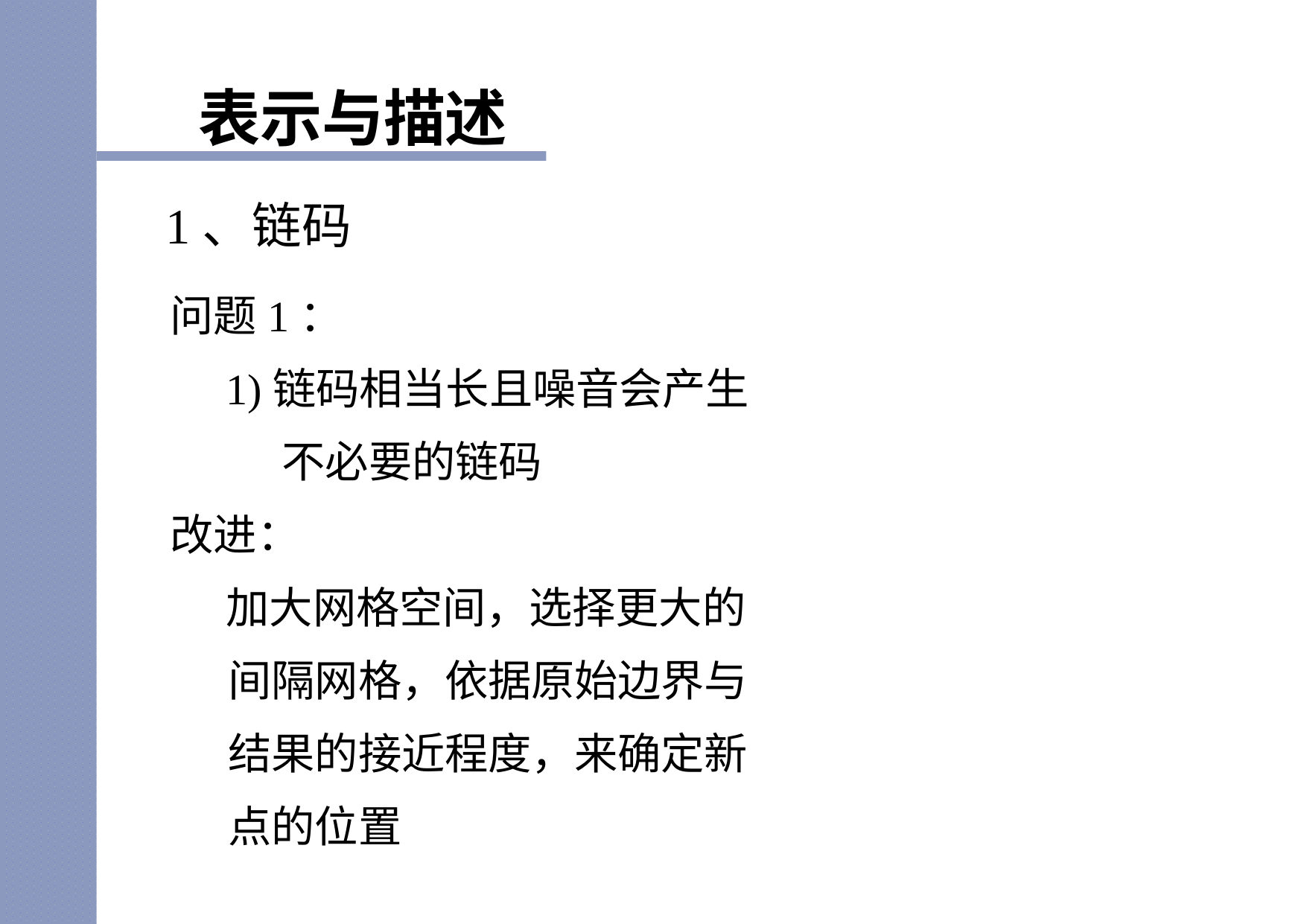

# 表示与描述
1、链码
问题1：
1)链码相当长且噪音会产生不必要的链码
改进：
加大网格空间，选择更大的间隔网格，依据原始边界与结果的接近程度，来确定新点的位置